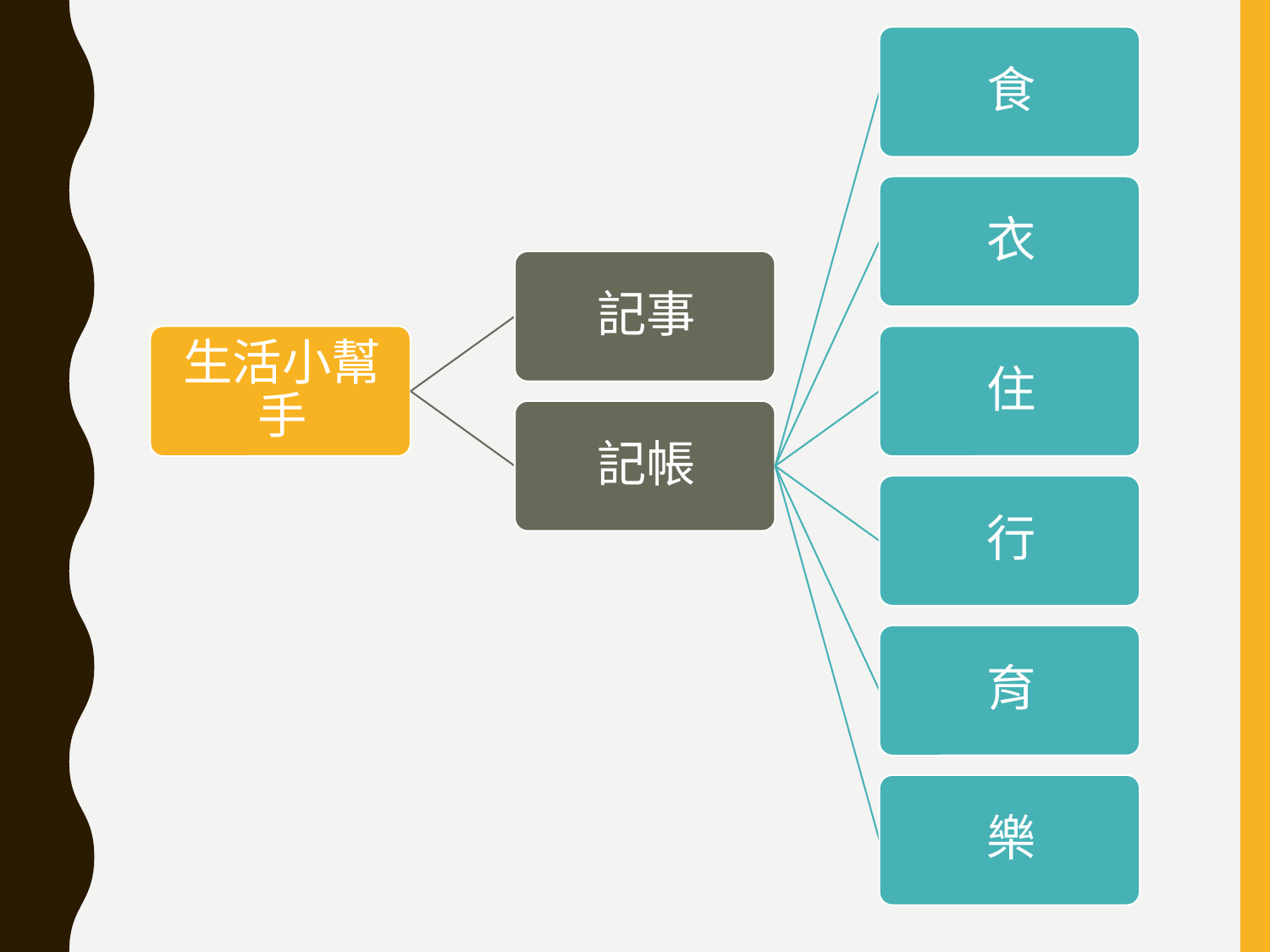

生活小幫手

記事

記帳

食

衣

住

行

育

樂